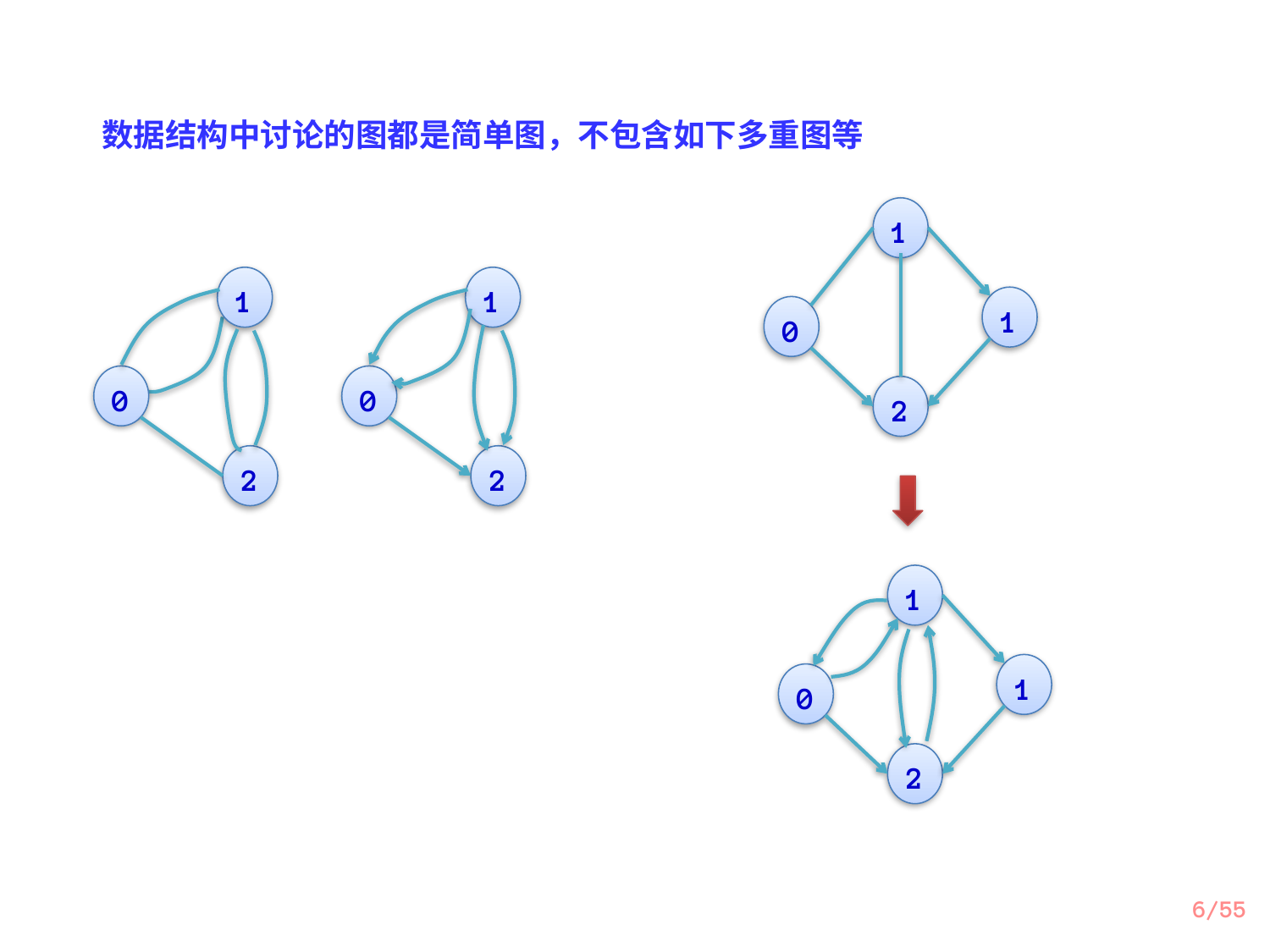

数据结构中讨论的图都是简单图，不包含如下多重图等
1
1
0
2
1
1

0
0
2
2

1

1
0
2
6/55